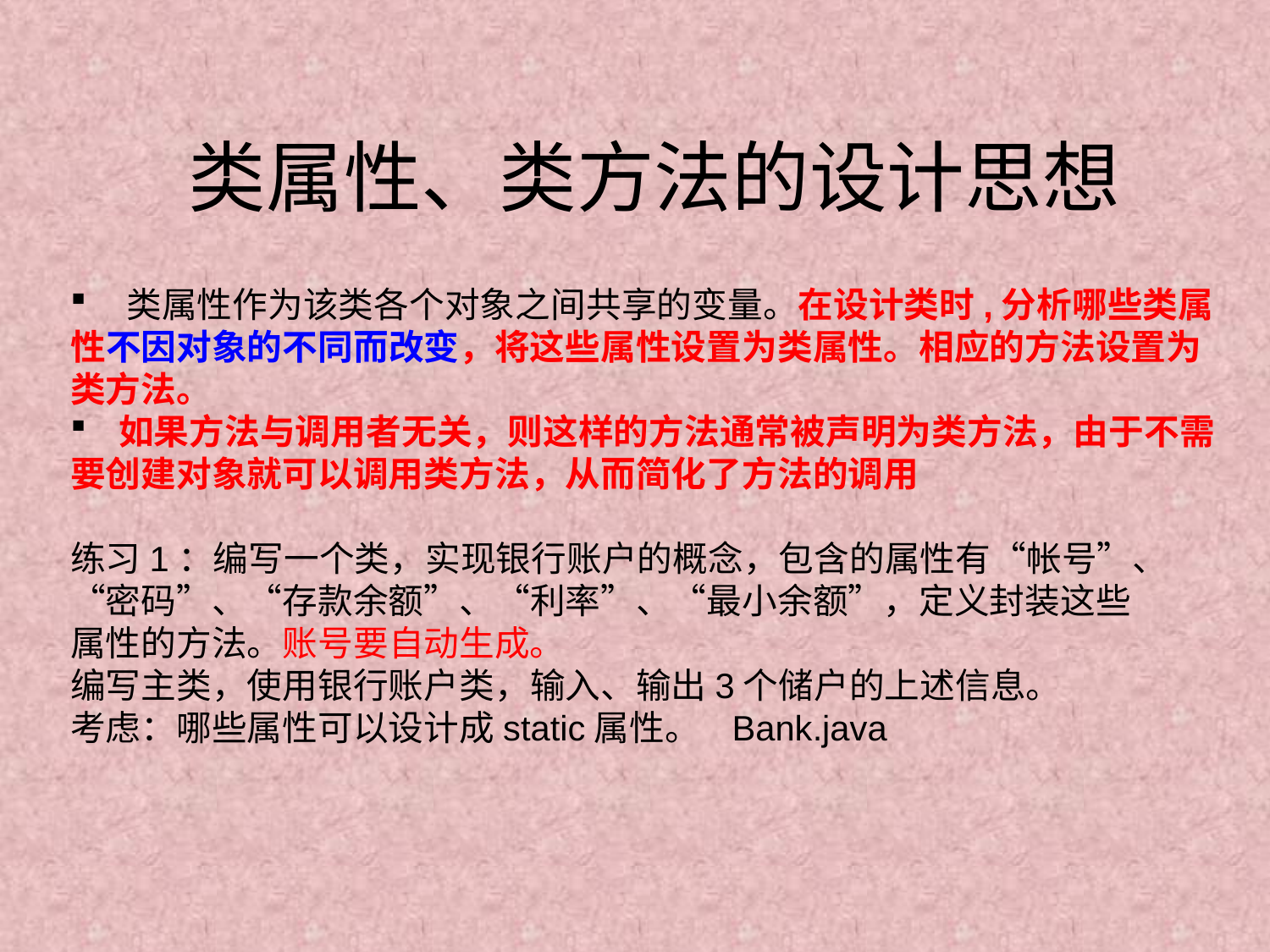

# 类属性、类方法的设计思想
    类属性作为该类各个对象之间共享的变量。在设计类时,分析哪些类属性不因对象的不同而改变，将这些属性设置为类属性。相应的方法设置为类方法。
   如果方法与调用者无关，则这样的方法通常被声明为类方法，由于不需要创建对象就可以调用类方法，从而简化了方法的调用

练习1：编写一个类，实现银行账户的概念，包含的属性有“帐号”、“密码”、“存款余额”、“利率”、“最小余额”，定义封装这些
属性的方法。账号要自动生成。
编写主类，使用银行账户类，输入、输出3个储户的上述信息。
考虑：哪些属性可以设计成static属性。   Bank.java